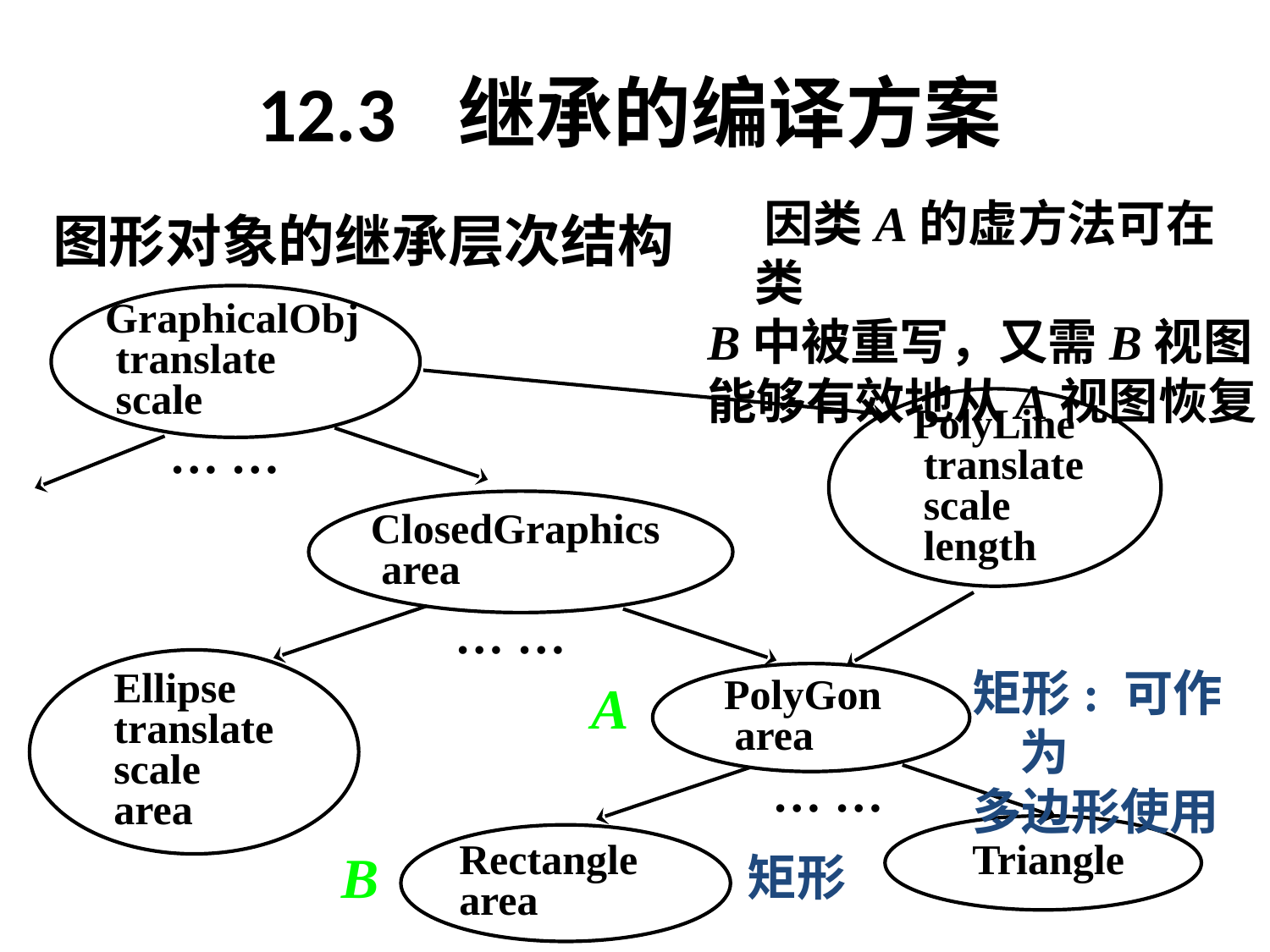

# 12.3  继承的编译方案
    因类A的虚方法可在类
B中被重写，又需B视图
能够有效地从A视图恢复
图形对象的继承层次结构
GraphicalObj
 translate
 scale

 PolyLine
  translate
  scale
  length

… …
ClosedGraphics
 area

… …
  Ellipse
  translate
  scale
  area
PolyGon
 area

… …
 Triangle
Rectangle
area
矩形: 可作为
多边形使用
A
B
矩形